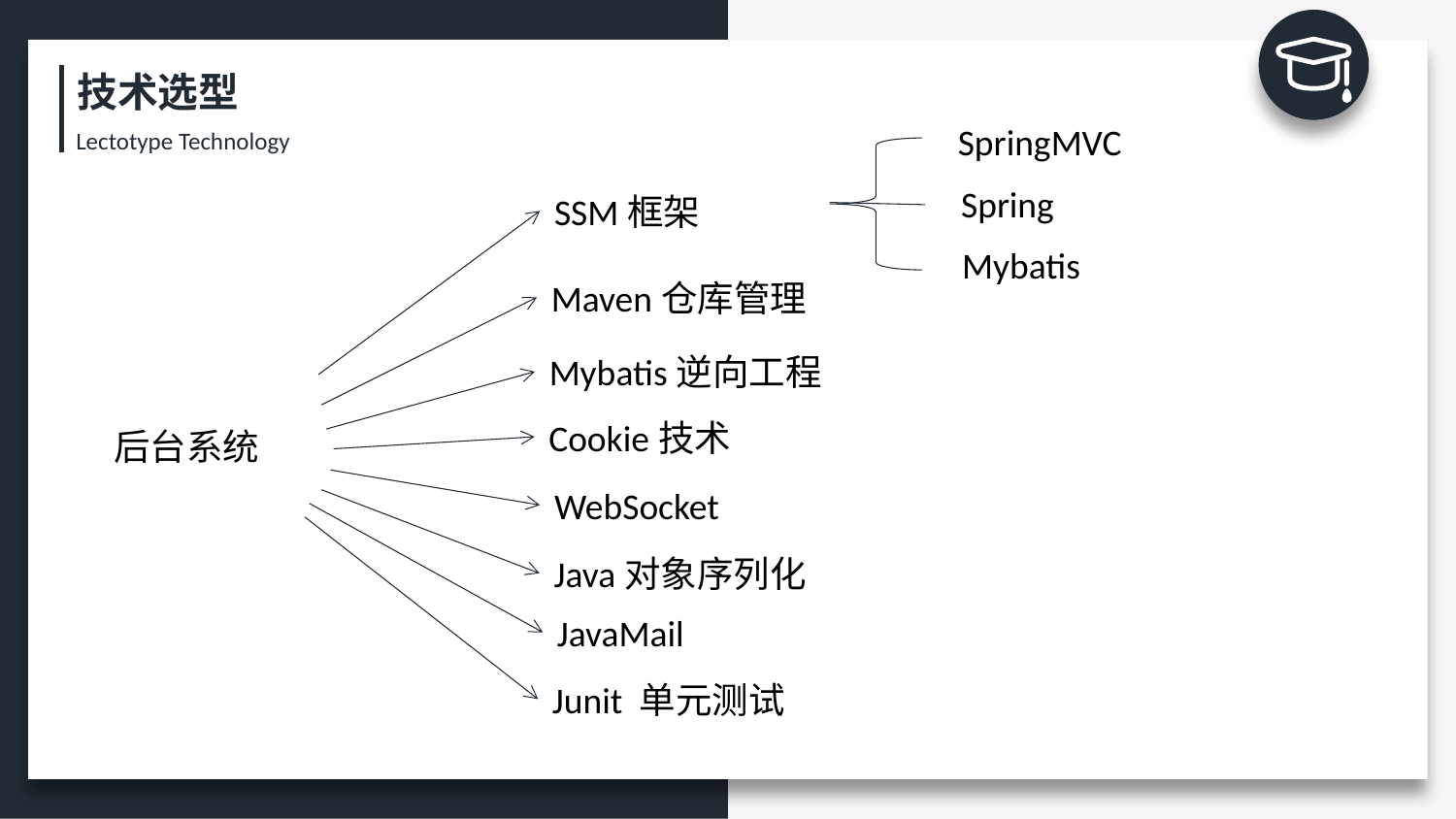

技术选型
SpringMVC
Lectotype Technology

Spring
SSM框架
Mybatis
Maven仓库管理
Mybatis逆向工程
Cookie技术
后台系统
WebSocket
Java对象序列化
JavaMail
Junit 单元测试